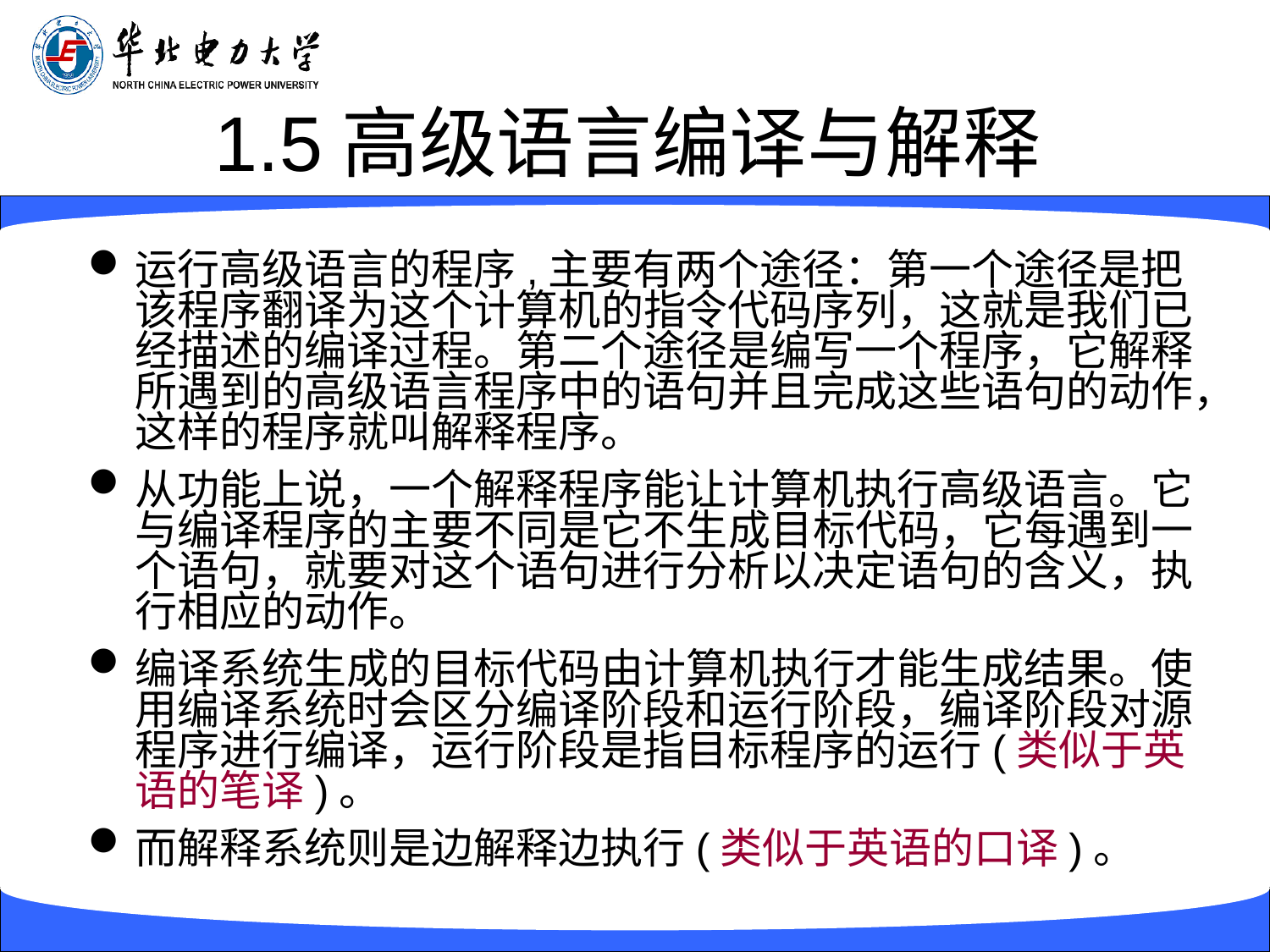

# 1.5高级语言编译与解释
运行高级语言的程序,主要有两个途径：第一个途径是把该程序翻译为这个计算机的指令代码序列，这就是我们已经描述的编译过程。第二个途径是编写一个程序，它解释所遇到的高级语言程序中的语句并且完成这些语句的动作，这样的程序就叫解释程序。
从功能上说，一个解释程序能让计算机执行高级语言。它与编译程序的主要不同是它不生成目标代码，它每遇到一个语句，就要对这个语句进行分析以决定语句的含义，执行相应的动作。
编译系统生成的目标代码由计算机执行才能生成结果。使用编译系统时会区分编译阶段和运行阶段，编译阶段对源程序进行编译，运行阶段是指目标程序的运行(类似于英语的笔译)。
而解释系统则是边解释边执行(类似于英语的口译)。